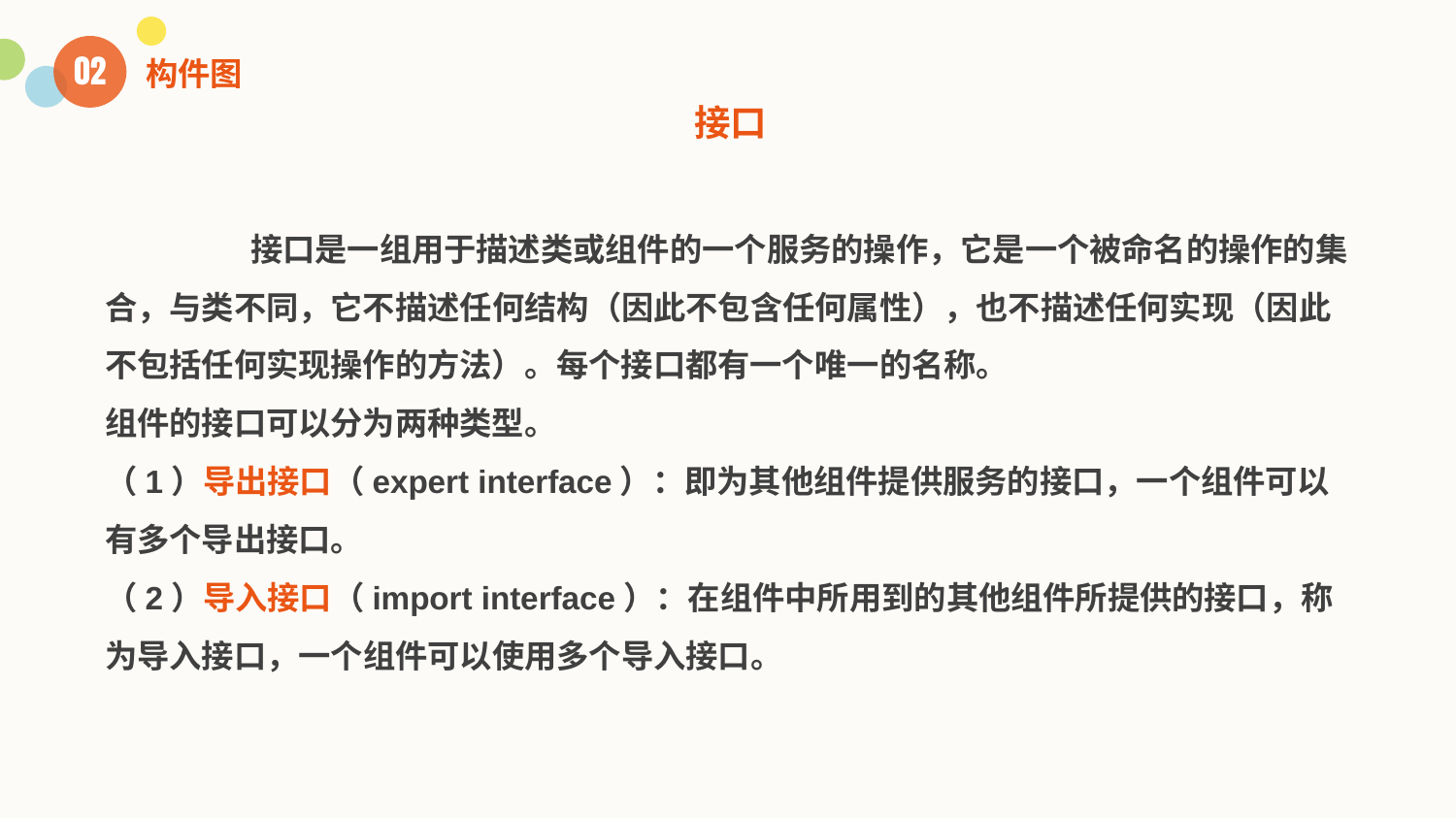

02
构件图

接口
	接口是一组用于描述类或组件的一个服务的操作，它是一个被命名的操作的集合，与类不同，它不描述任何结构（因此不包含任何属性），也不描述任何实现（因此不包括任何实现操作的方法）。每个接口都有一个唯一的名称。
组件的接口可以分为两种类型。
（1）导出接口（expert interface）：即为其他组件提供服务的接口，一个组件可以有多个导出接口。
（2）导入接口（import interface）：在组件中所用到的其他组件所提供的接口，称为导入接口，一个组件可以使用多个导入接口。